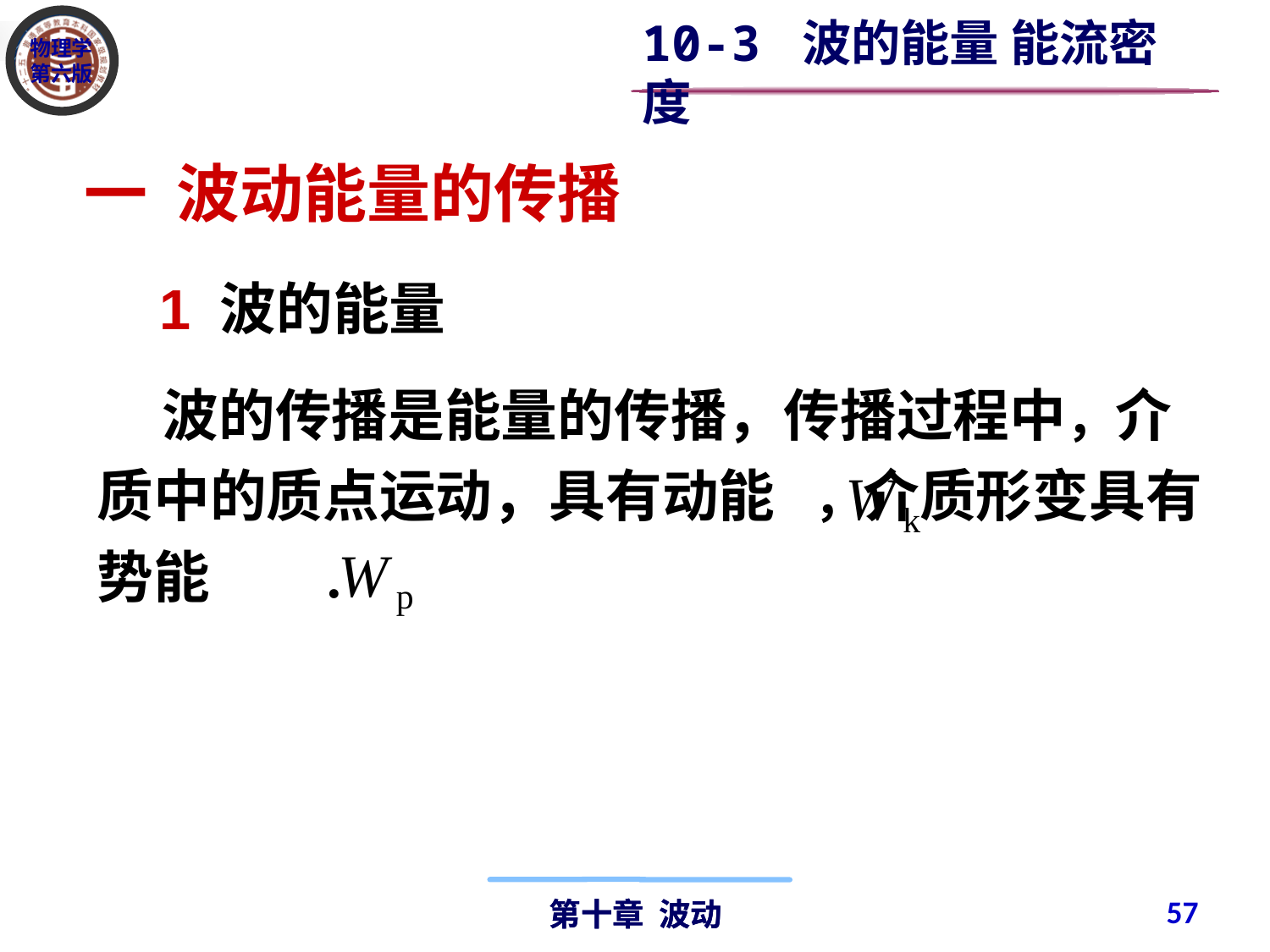

10-3 波的能量 能流密度

一  波动能量的传播
1 波的能量
    波的传播是能量的传播，传播过程中，介质中的质点运动，具有动能   ，介质形变具有势能        .
W
k
W
p
57